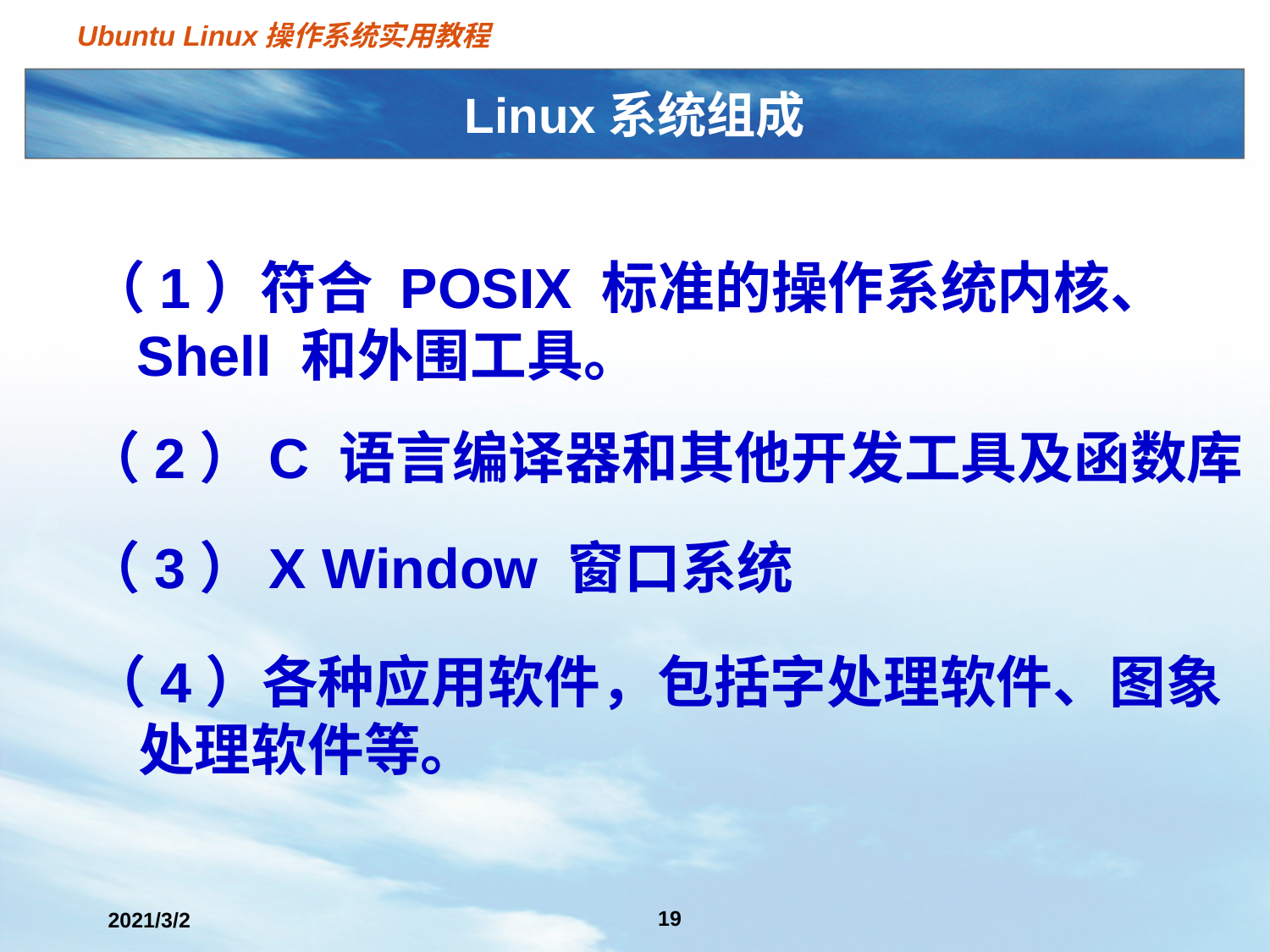

# Linux系统组成
（1）符合 POSIX 标准的操作系统内核、 Shell 和外围工具。
（2）C 语言编译器和其他开发工具及函数库
（3）X Window 窗口系统
（4）各种应用软件，包括字处理软件、图象处理软件等。
19
2021/3/2